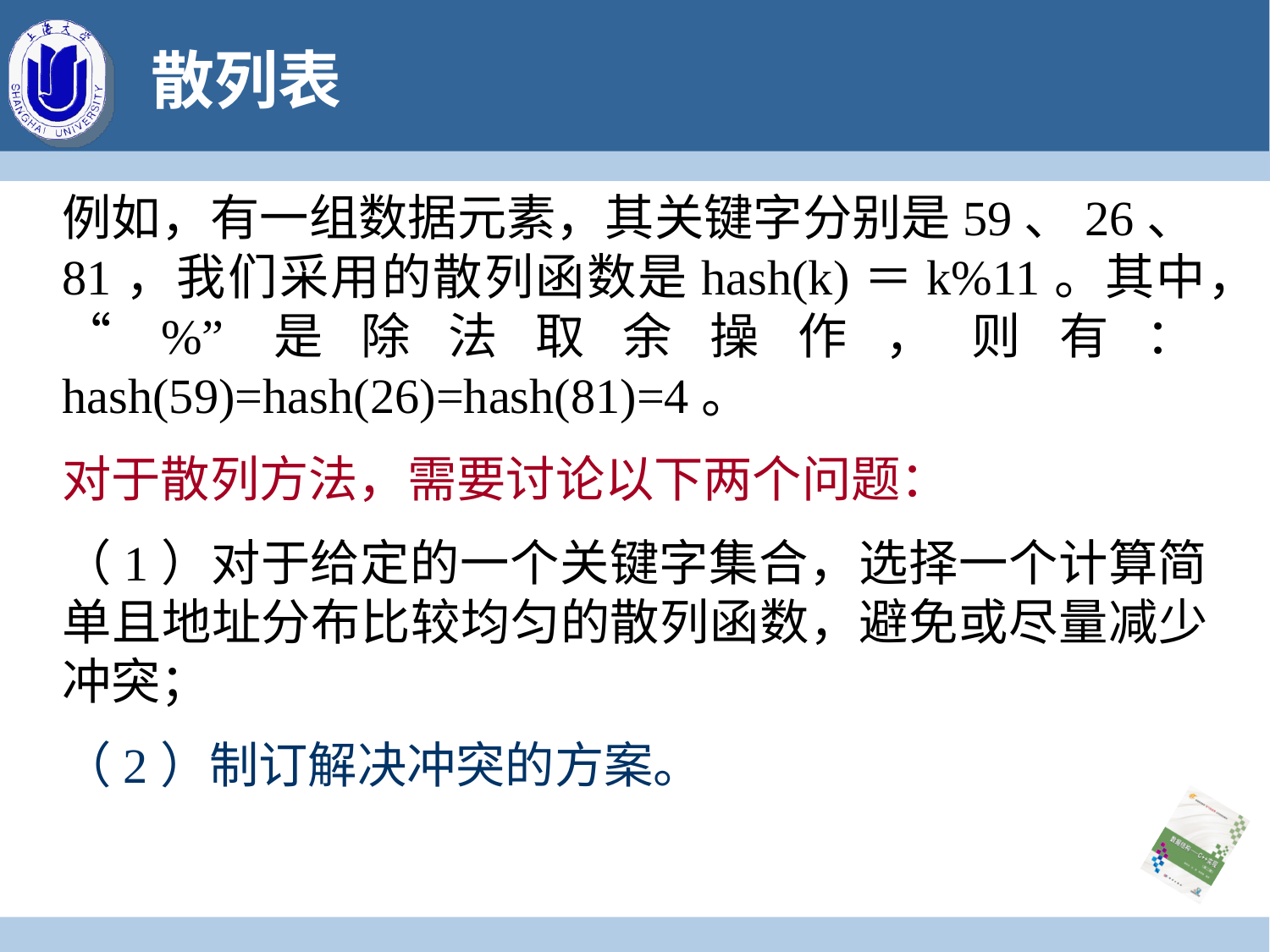

# 散列表
例如，有一组数据元素，其关键字分别是59、26、81，我们采用的散列函数是hash(k)＝k%11。其中，“%”是除法取余操作，则有：hash(59)=hash(26)=hash(81)=4。
对于散列方法，需要讨论以下两个问题：
（1）对于给定的一个关键字集合，选择一个计算简单且地址分布比较均匀的散列函数，避免或尽量减少冲突；
（2）制订解决冲突的方案。